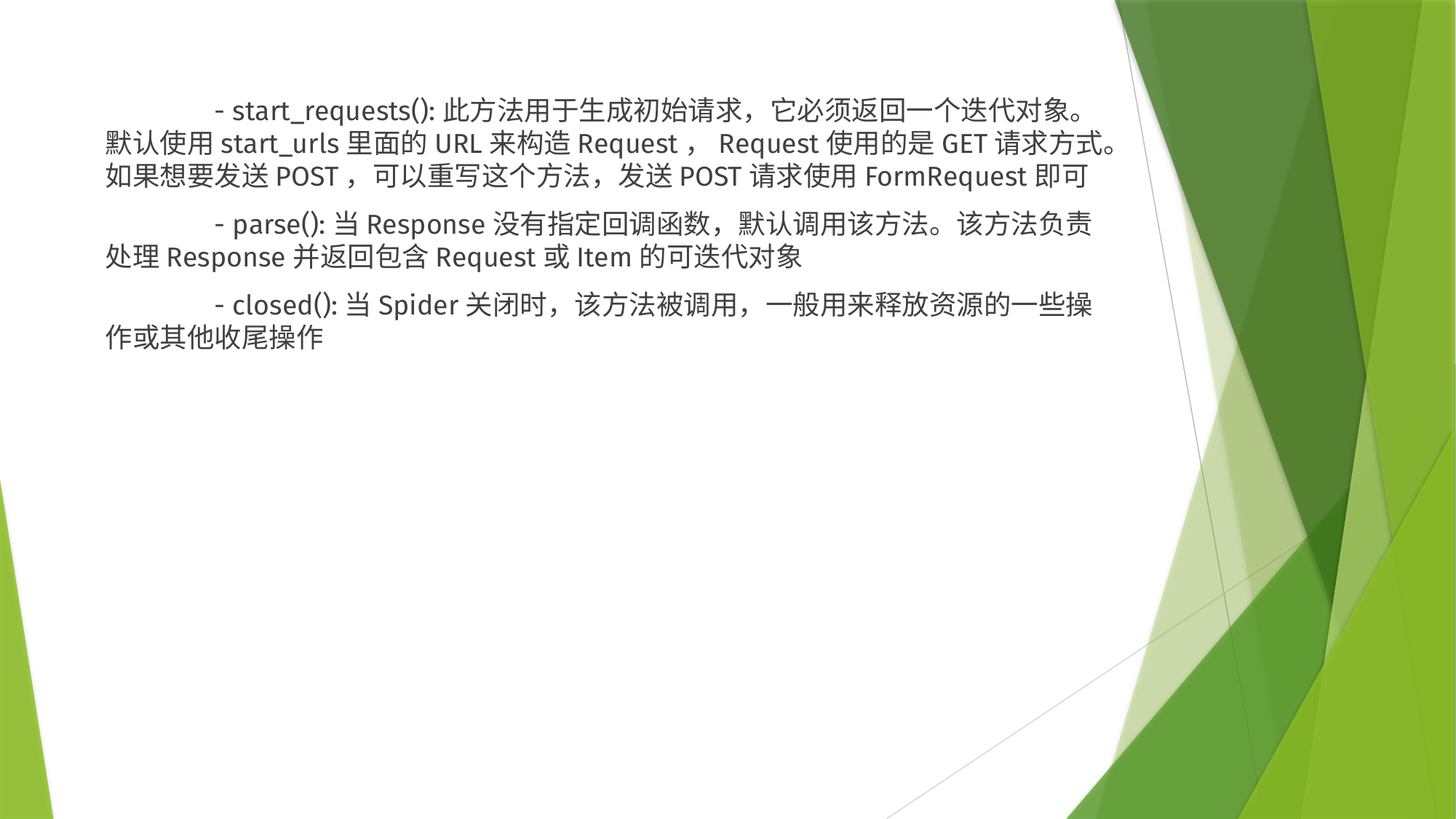

- start_requests():此方法用于生成初始请求，它必须返回一个迭代对象。默认使用start_urls里面的URL来构造Request，Request使用的是GET请求方式。如果想要发送POST，可以重写这个方法，发送POST请求使用FormRequest即可
	- parse():当Response没有指定回调函数，默认调用该方法。该方法负责处理Response并返回包含Request或Item的可迭代对象
	- closed():当Spider关闭时，该方法被调用，一般用来释放资源的一些操作或其他收尾操作